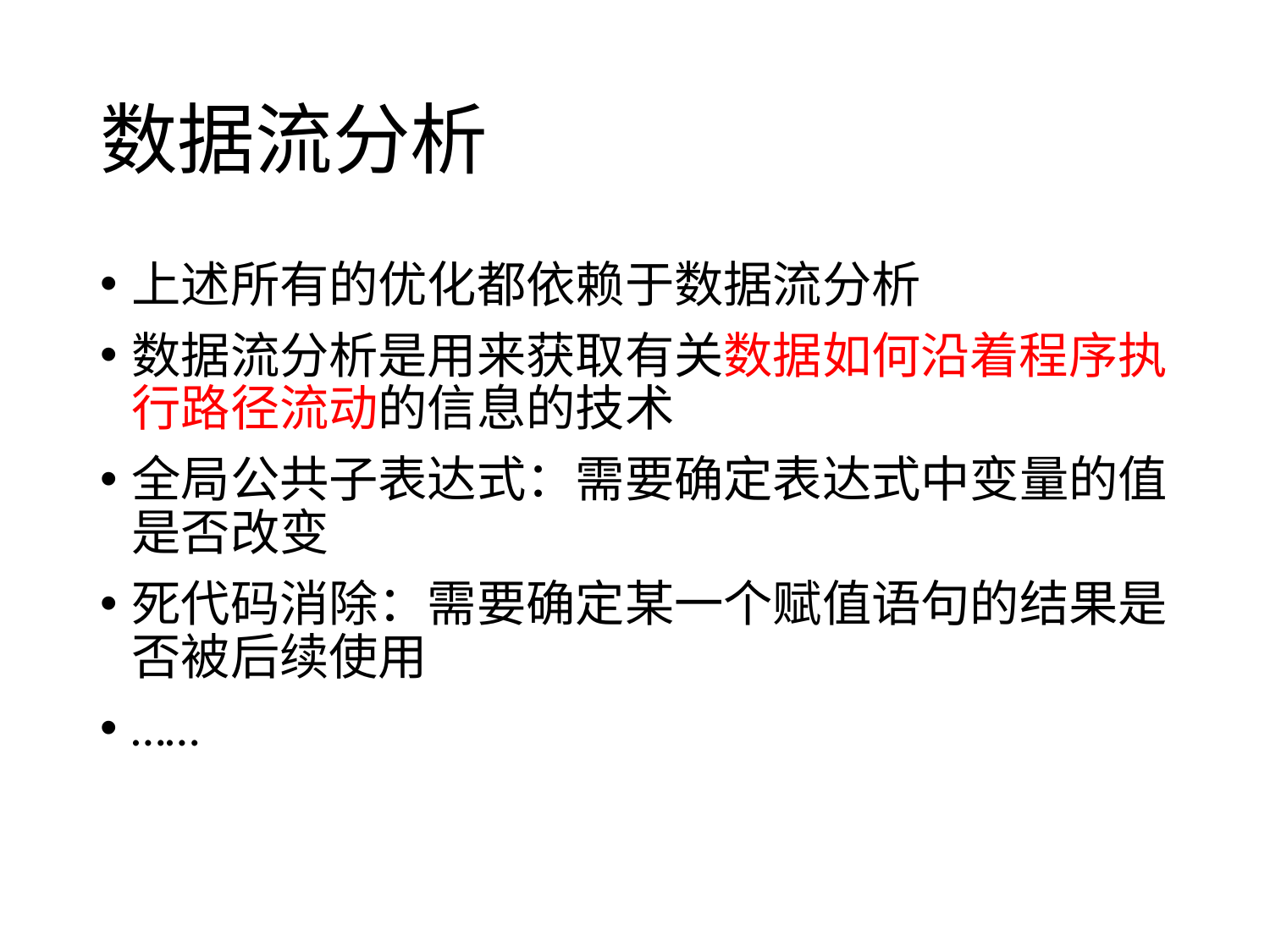

# 数据流分析
上述所有的优化都依赖于数据流分析
数据流分析是用来获取有关数据如何沿着程序执行路径流动的信息的技术
全局公共子表达式：需要确定表达式中变量的值是否改变
死代码消除：需要确定某一个赋值语句的结果是否被后续使用
……